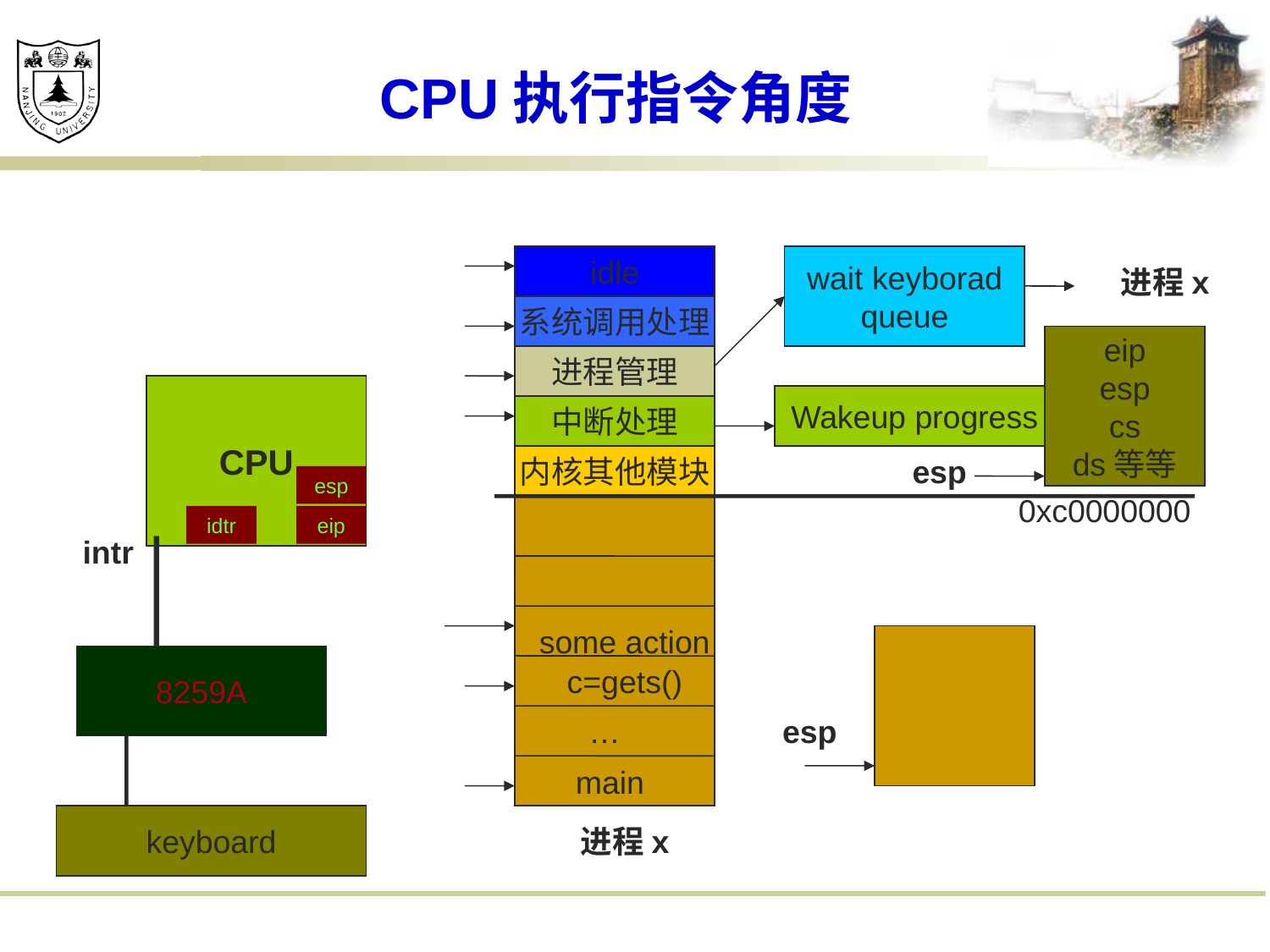

# CPU执行指令角度

idle
wait keyborad
queue
进程x

系统调用处理

eip
esp
cs
ds等等
进程管理
CPU

Wakeup progress
中断处理

内核其他模块
esp
esp

0xc0000000

idtr
eip
intr

some action

8259A
c=gets()

…
esp

main

keyboard
进程x
158